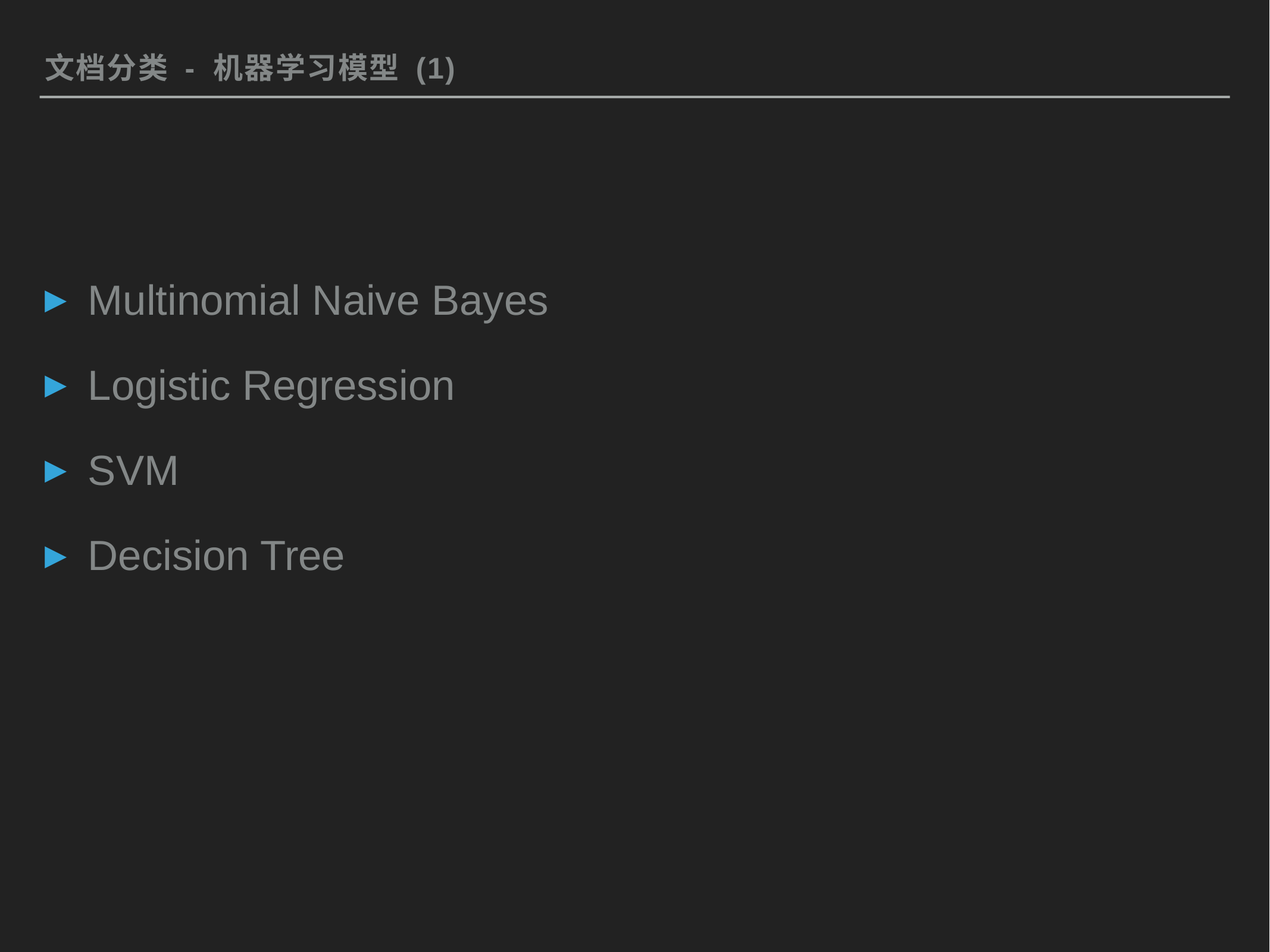

文档分类 - 机器学习模型 (1)
Multinomial Naive Bayes
Logistic Regression
SVM
Decision Tree